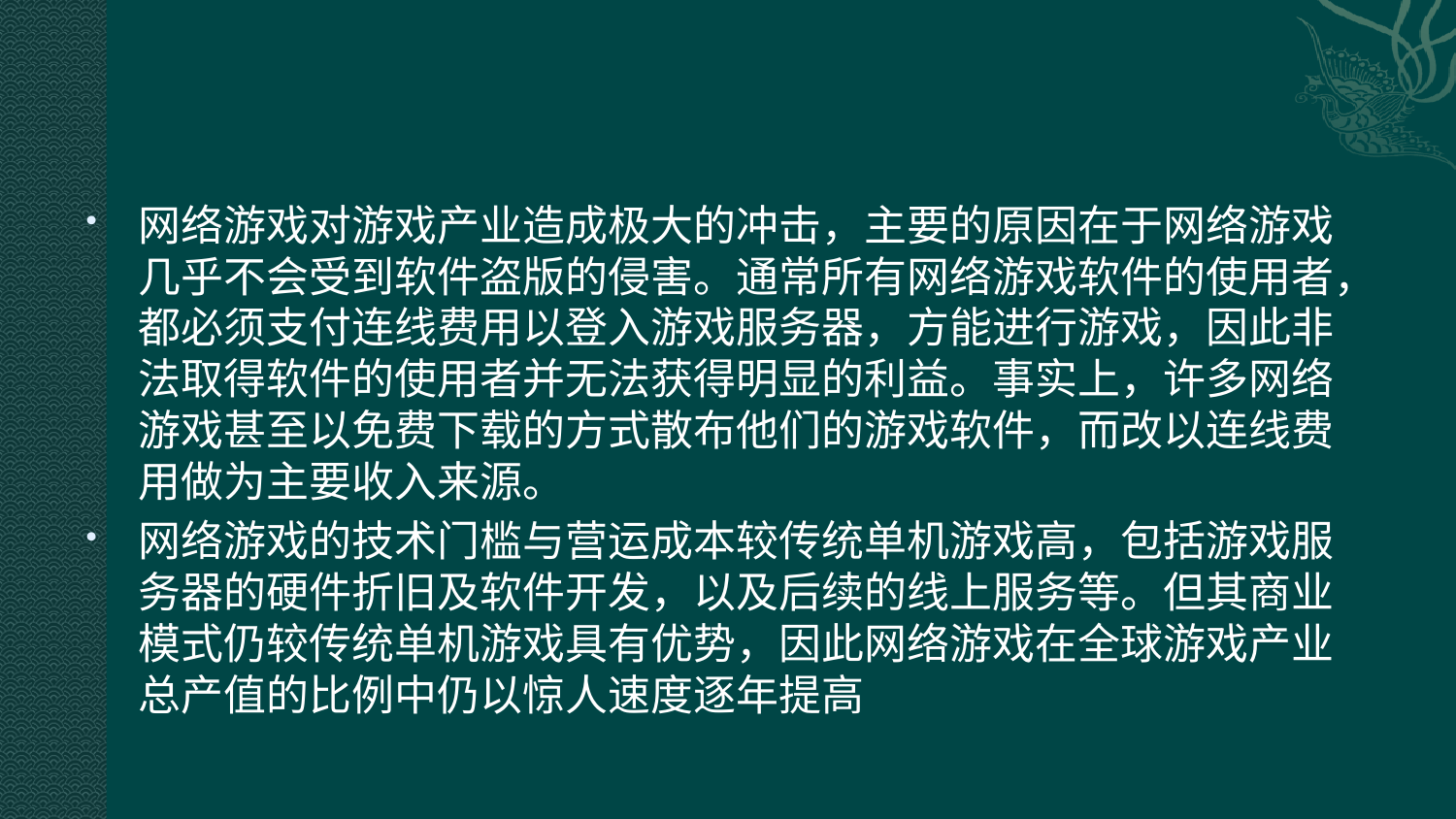

#
网络游戏对游戏产业造成极大的冲击，主要的原因在于网络游戏几乎不会受到软件盗版的侵害。通常所有网络游戏软件的使用者，都必须支付连线费用以登入游戏服务器，方能进行游戏，因此非法取得软件的使用者并无法获得明显的利益。事实上，许多网络游戏甚至以免费下载的方式散布他们的游戏软件，而改以连线费用做为主要收入来源。
网络游戏的技术门槛与营运成本较传统单机游戏高，包括游戏服务器的硬件折旧及软件开发，以及后续的线上服务等。但其商业模式仍较传统单机游戏具有优势，因此网络游戏在全球游戏产业总产值的比例中仍以惊人速度逐年提高